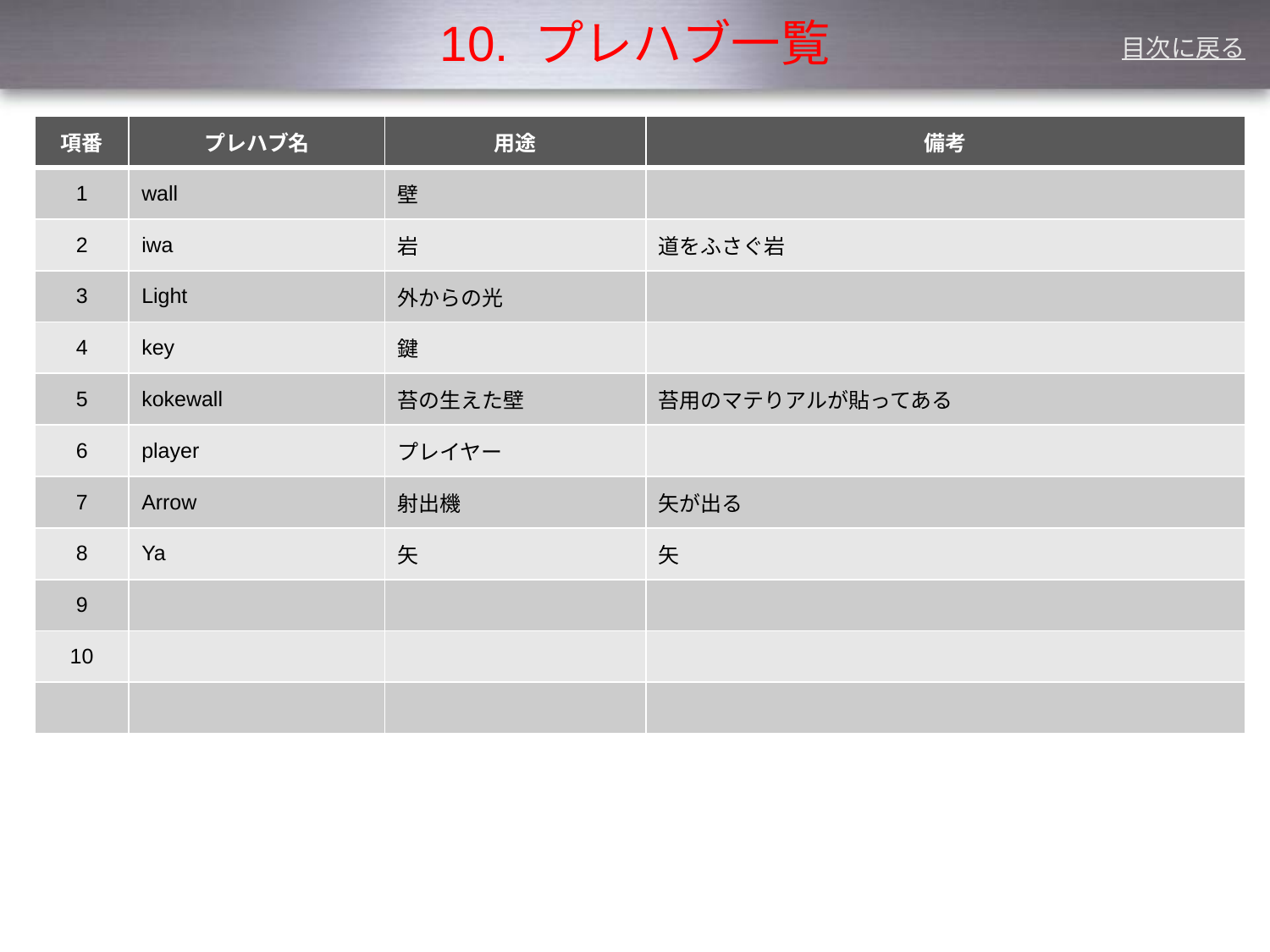

# 10. プレハブ一覧
目次に戻る
| 項番 | プレハブ名 | 用途 | 備考 |
| --- | --- | --- | --- |
| 1 | wall | 壁 |  |
| 2 | iwa | 岩 | 道をふさぐ岩 |
| 3 | Light | 外からの光 |  |
| 4 | key | 鍵 |  |
| 5 | kokewall | 苔の生えた壁 | 苔用のマテりアルが貼ってある |
| 6 | player | プレイヤー |  |
| 7 | Arrow | 射出機 | 矢が出る |
| 8 | Ya | 矢 | 矢 |
| 9 |  |  |  |
| 10 |  |  |  |
|  |  |  |  |